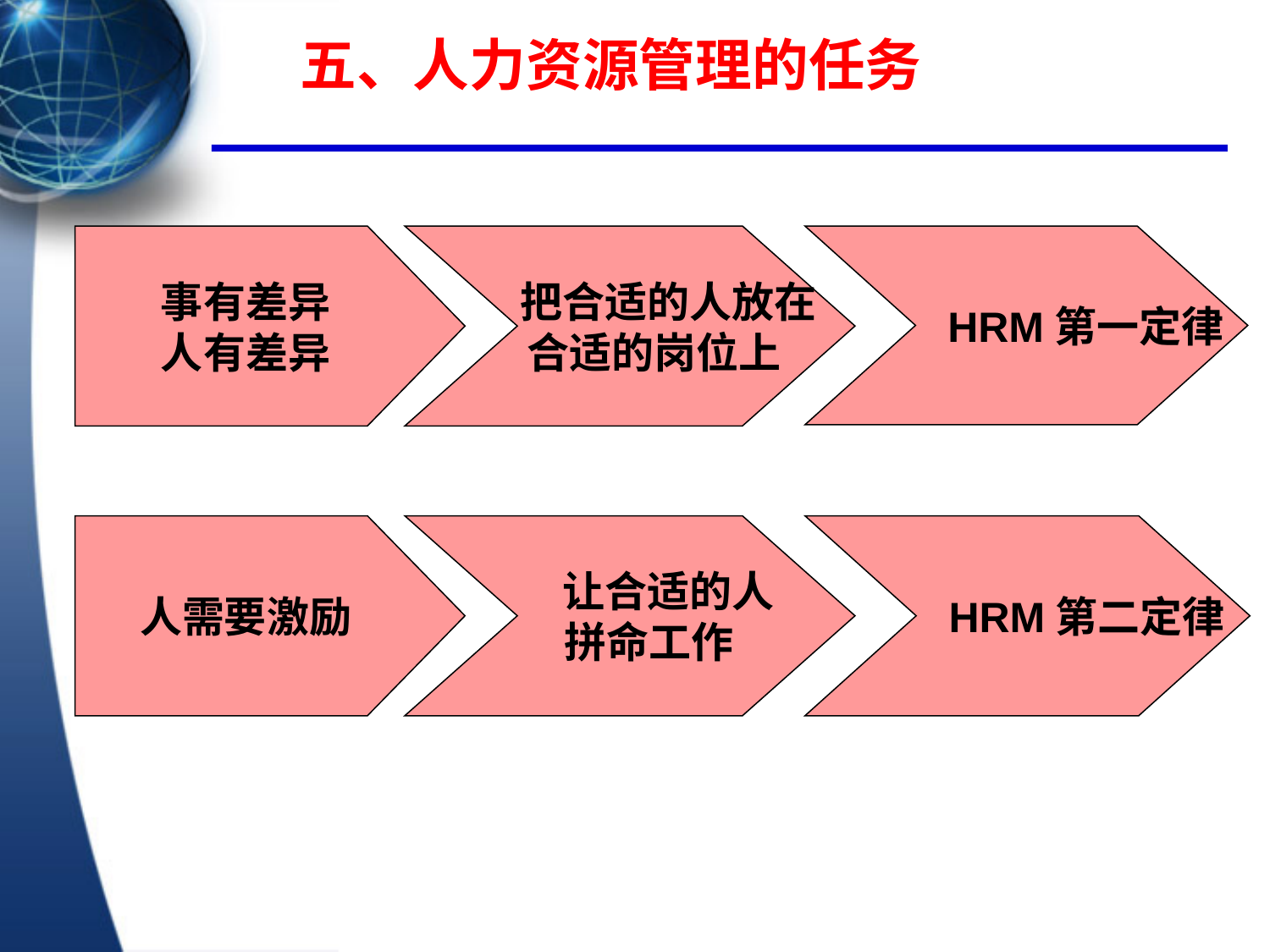

五、人力资源管理的任务
事有差异
人有差异
       把合适的人放在
    合适的岗位上
          HRM第一定律
人需要激励
       让合适的人
   拼命工作
          HRM第二定律